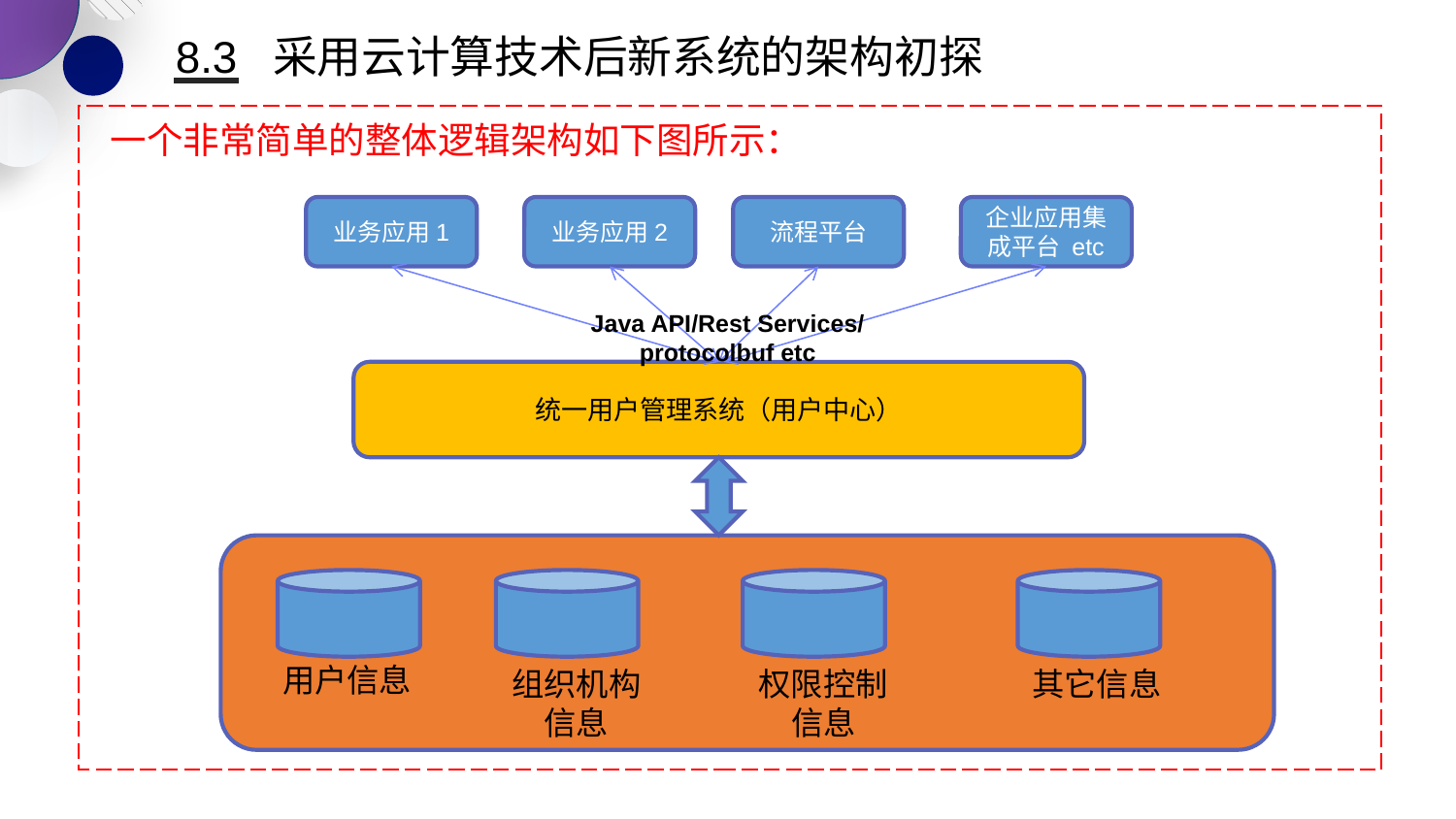

8.3  采用云计算技术后新系统的架构初探

  一个非常简单的整体逻辑架构如下图所示：
业务应用1
业务应用2
流程平台
企业应用集成平台 etc
Java API/Rest Services/ protocolbuf etc
统一用户管理系统（用户中心）

用户信息
组织机构信息
权限控制信息
其它信息